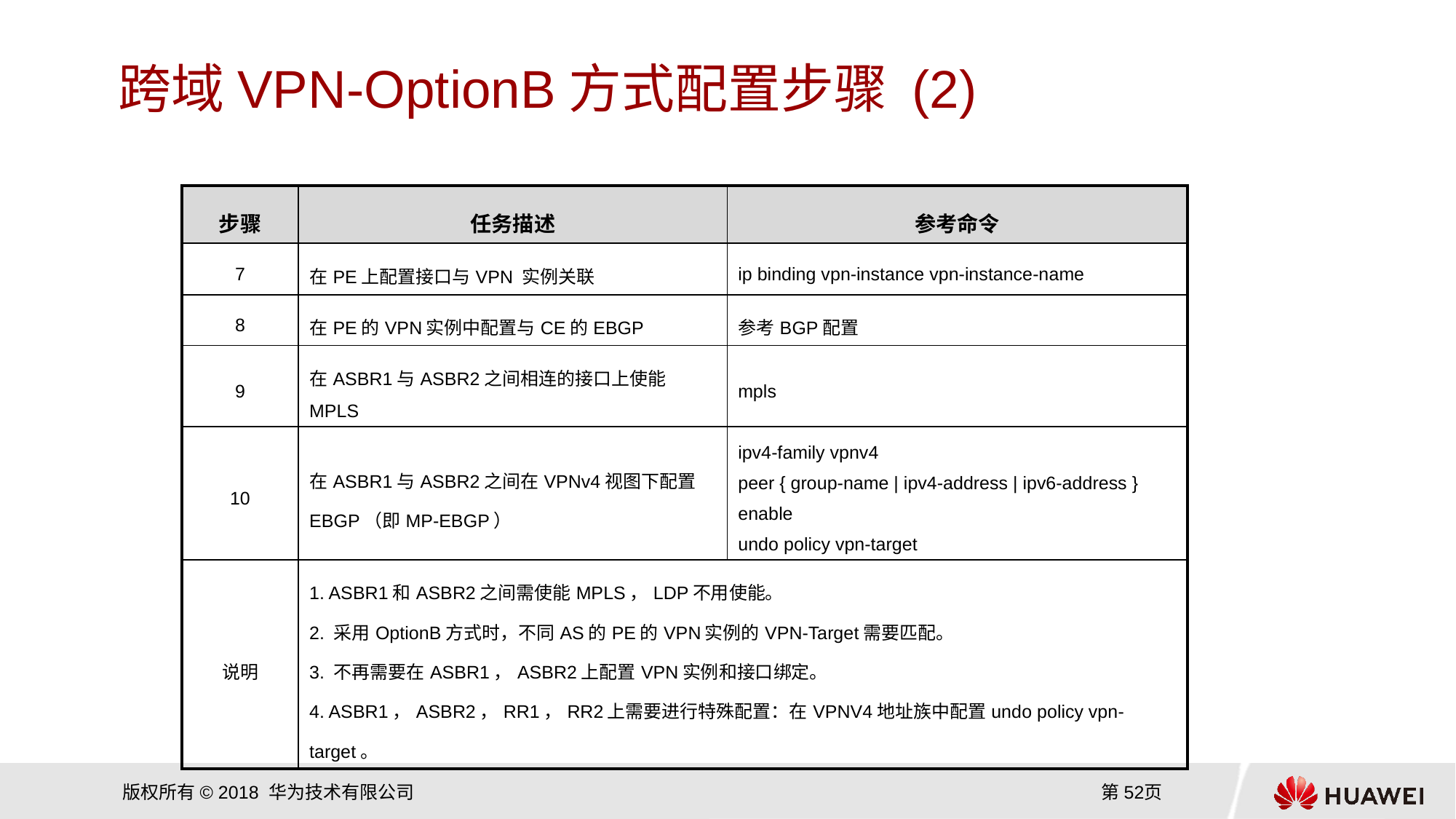

# 跨域VPN-OptionB方式配置步骤 (2)
| 步骤 | 任务描述 | 参考命令 |
| --- | --- | --- |
| 7 | 在PE上配置接口与VPN 实例关联 | ip binding vpn-instance vpn-instance-name |
| 8 | 在PE的VPN实例中配置与CE的EBGP | 参考BGP配置 |
| 9 | 在ASBR1与ASBR2之间相连的接口上使能MPLS | mpls |
| 10 | 在ASBR1与ASBR2之间在VPNv4视图下配置EBGP（即MP-EBGP） | ipv4-family vpnv4 peer { group-name | ipv4-address | ipv6-address } enable undo policy vpn-target |
| 说明 | 1. ASBR1和ASBR2之间需使能MPLS，LDP不用使能。 2. 采用OptionB方式时，不同AS的PE的VPN实例的VPN-Target需要匹配。 3. 不再需要在ASBR1，ASBR2上配置VPN实例和接口绑定。 4. ASBR1，ASBR2，RR1，RR2上需要进行特殊配置：在VPNV4地址族中配置undo policy vpn-target。 |  |